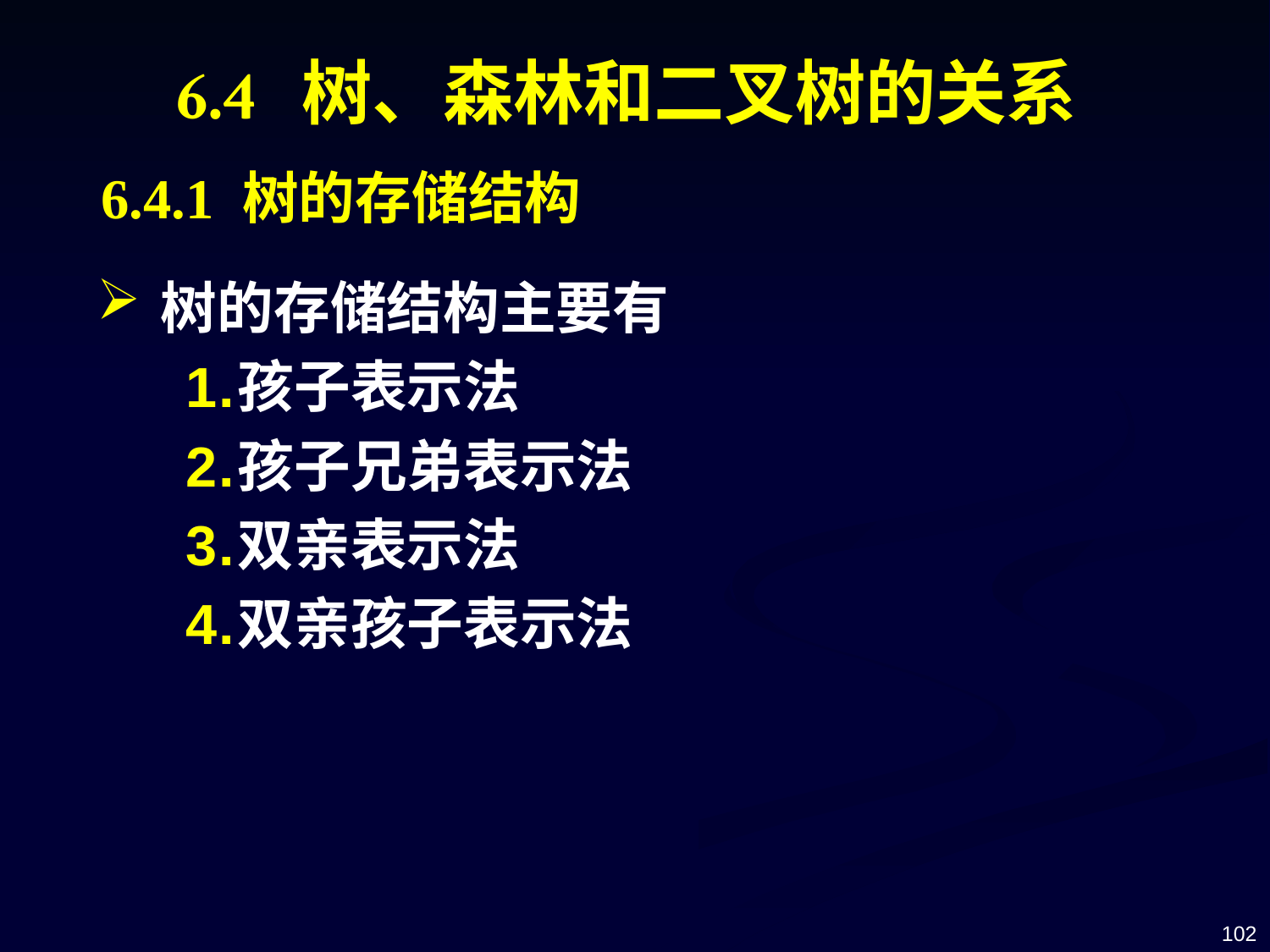

6.4  树、森林和二叉树的关系
6.4.1 树的存储结构
树的存储结构主要有
孩子表示法
孩子兄弟表示法
双亲表示法
双亲孩子表示法
102